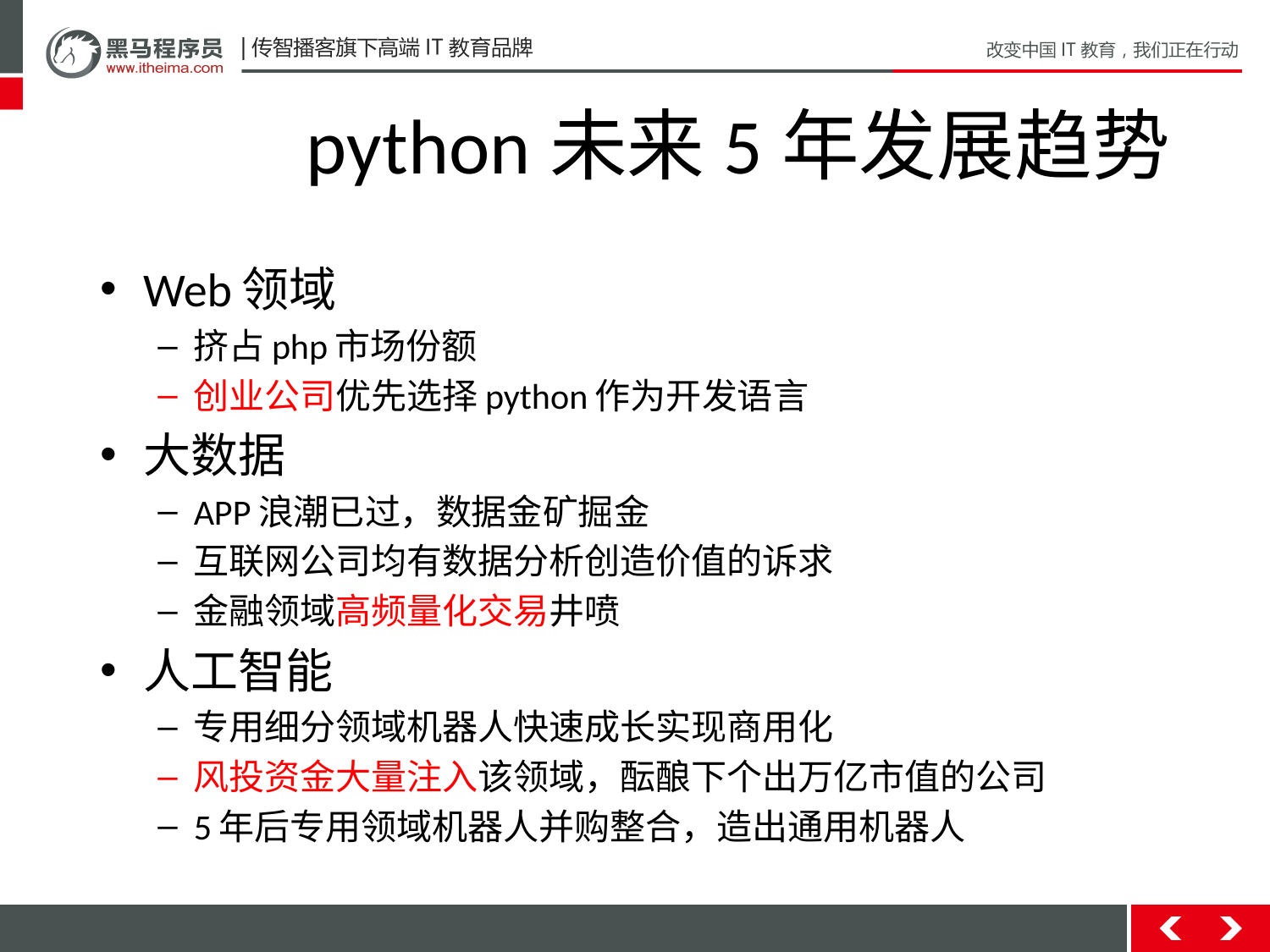

# python未来5年发展趋势
Web领域
挤占php市场份额
创业公司优先选择python作为开发语言
大数据
APP浪潮已过，数据金矿掘金
互联网公司均有数据分析创造价值的诉求
金融领域高频量化交易井喷
人工智能
专用细分领域机器人快速成长实现商用化
风投资金大量注入该领域，酝酿下个出万亿市值的公司
5年后专用领域机器人并购整合，造出通用机器人